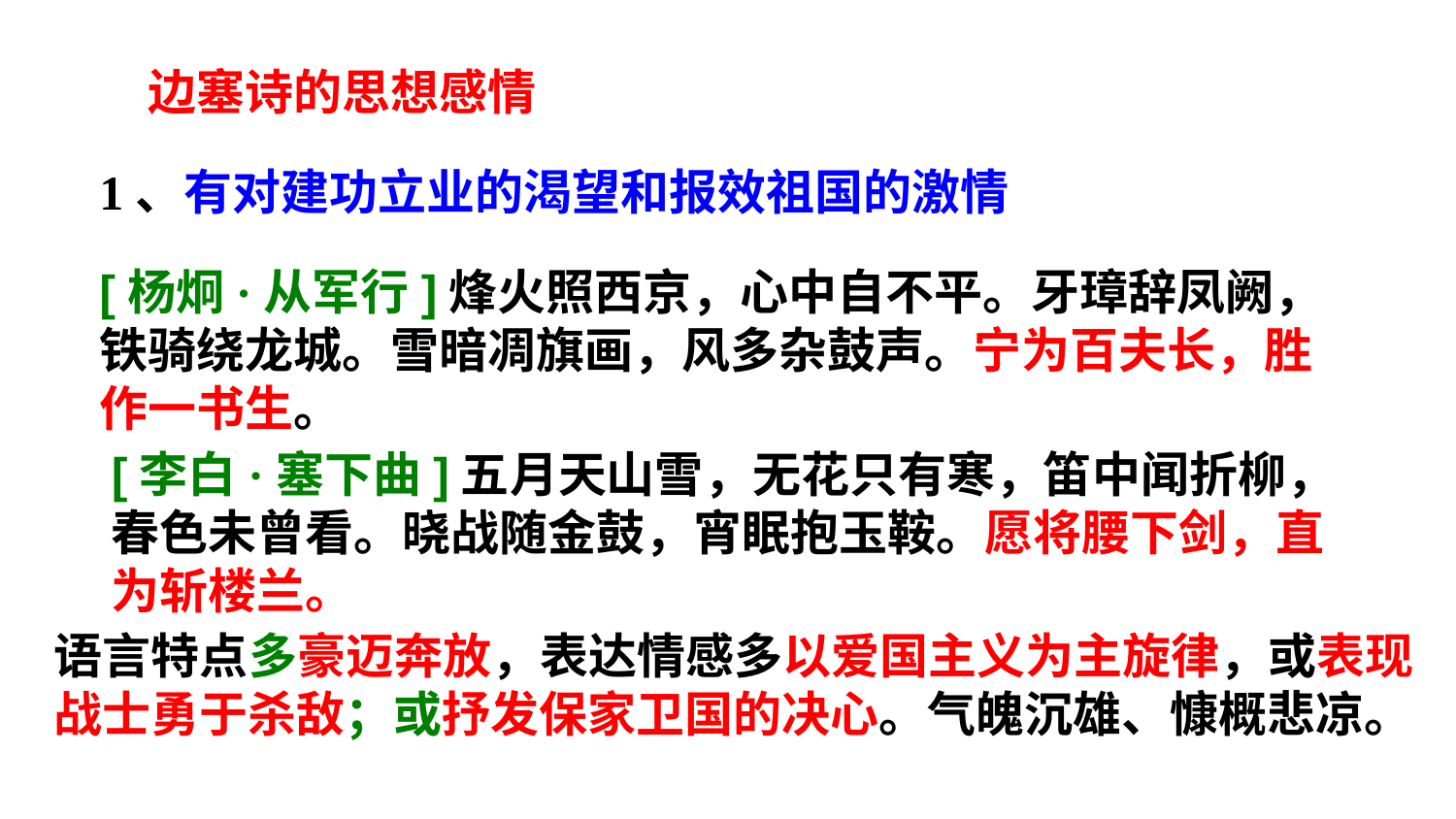

边塞诗的思想感情
1、有对建功立业的渴望和报效祖国的激情

[杨炯·从军行]烽火照西京，心中自不平。牙璋辞凤阙，铁骑绕龙城。雪暗凋旗画，风多杂鼓声。宁为百夫长，胜作一书生。
[李白·塞下曲]五月天山雪，无花只有寒，笛中闻折柳，春色未曾看。晓战随金鼓，宵眠抱玉鞍。愿将腰下剑，直为斩楼兰。
语言特点多豪迈奔放，表达情感多以爱国主义为主旋律，或表现战士勇于杀敌；或抒发保家卫国的决心。气魄沉雄、慷概悲凉。